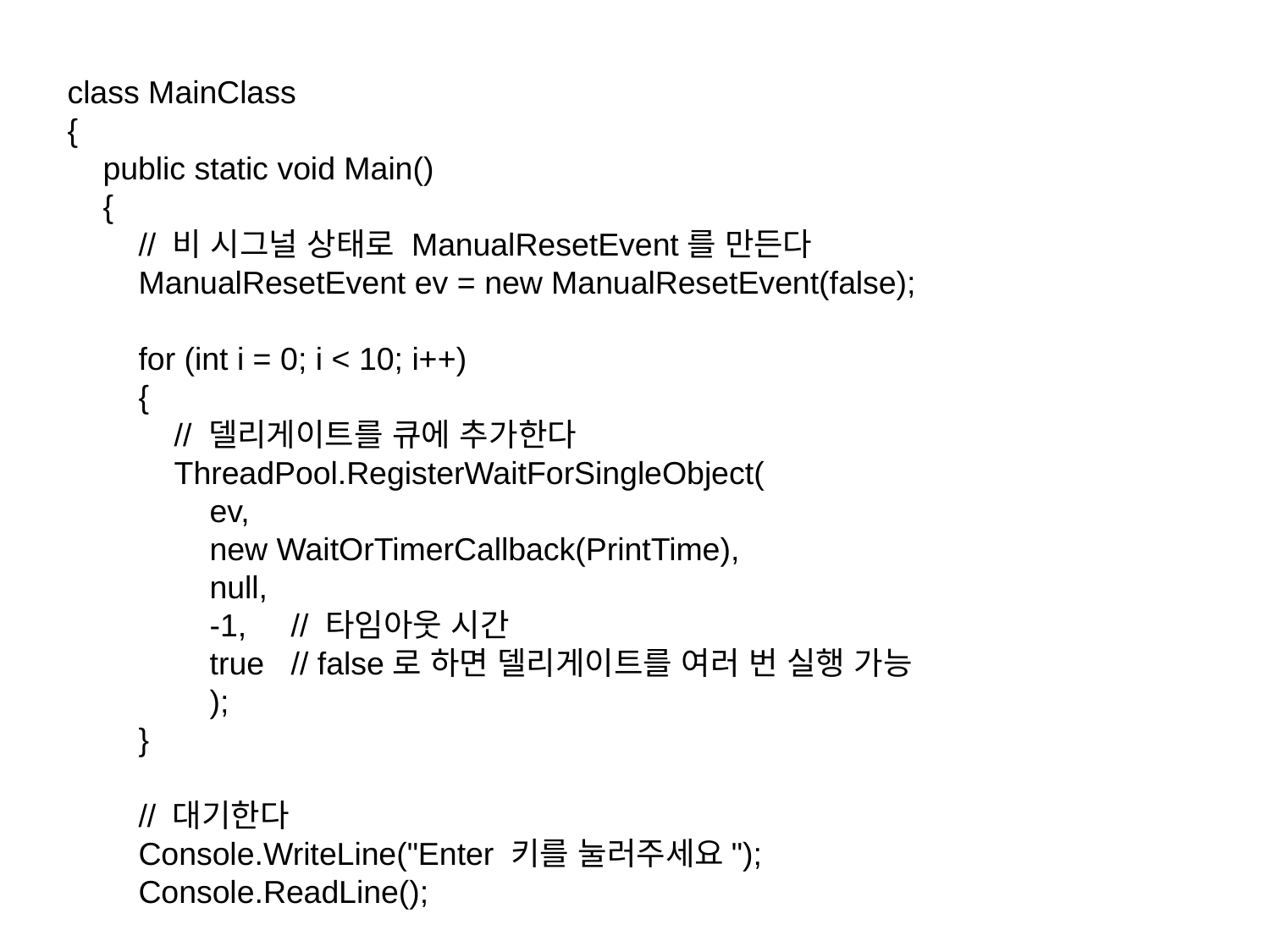

class MainClass
{
    public static void Main()
    {
        // 비 시그널 상태로 ManualResetEvent를 만든다
        ManualResetEvent ev = new ManualResetEvent(false);

        for (int i = 0; i < 10; i++)
        {
            // 델리게이트를 큐에 추가한다
            ThreadPool.RegisterWaitForSingleObject(
                ev,
                new WaitOrTimerCallback(PrintTime),
                null,
                -1,     // 타임아웃 시간
                true   // false로 하면 델리게이트를 여러 번 실행 가능
                );
        }

        // 대기한다
        Console.WriteLine("Enter 키를 눌러주세요");
        Console.ReadLine();